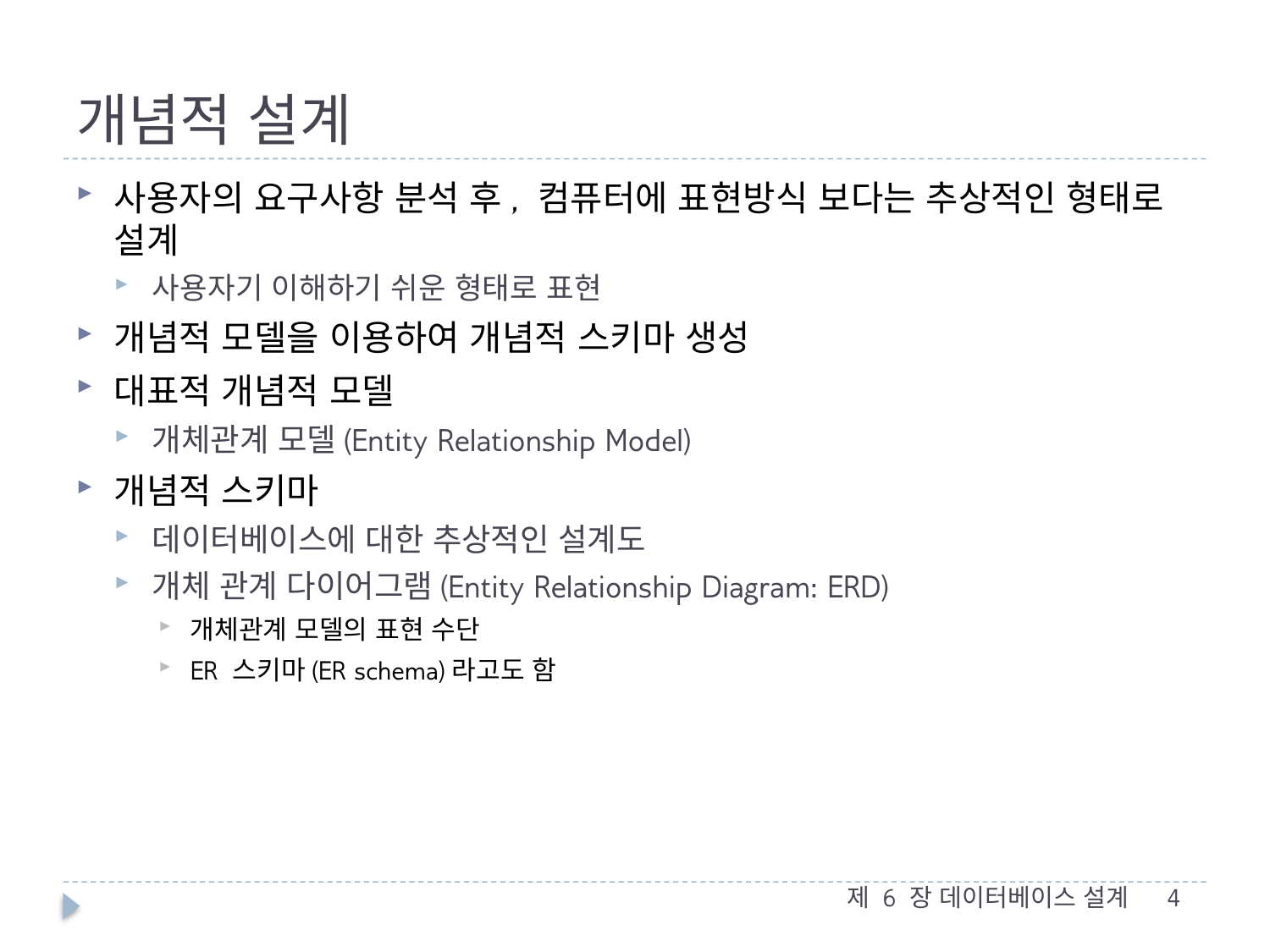

# 개념적 설계
사용자의 요구사항 분석 후, 컴퓨터에 표현방식 보다는 추상적인 형태로 설계
사용자기 이해하기 쉬운 형태로 표현
개념적 모델을 이용하여 개념적 스키마 생성
대표적 개념적 모델
개체관계 모델(Entity Relationship Model)
개념적 스키마
데이터베이스에 대한 추상적인 설계도
개체 관계 다이어그램(Entity Relationship Diagram: ERD)
개체관계 모델의 표현 수단
ER 스키마(ER schema)라고도 함
제 6 장 데이터베이스 설계
4